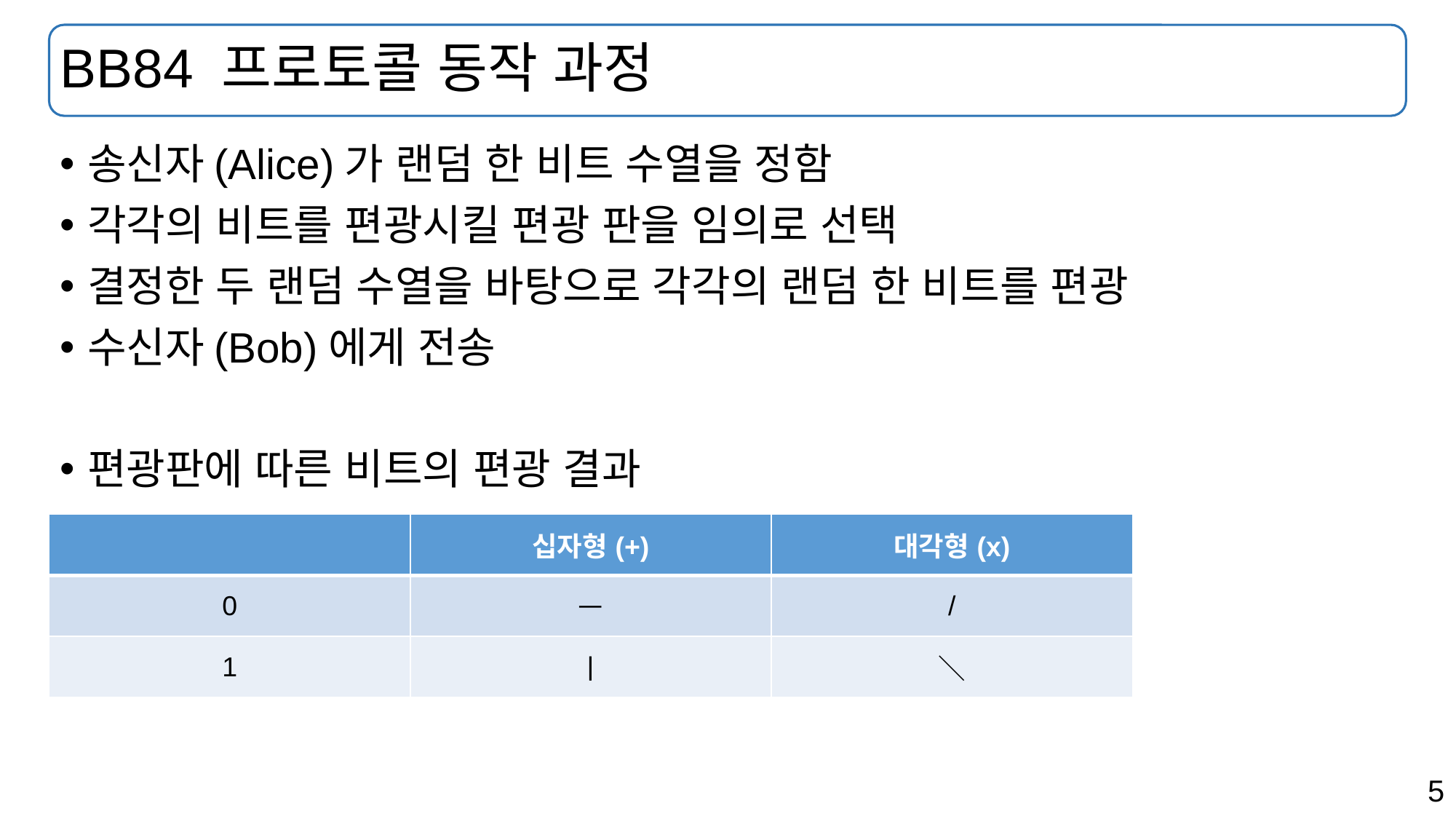

# BB84 프로토콜 동작 과정
송신자(Alice)가 랜덤 한 비트 수열을 정함
각각의 비트를 편광시킬 편광 판을 임의로 선택
결정한 두 랜덤 수열을 바탕으로 각각의 랜덤 한 비트를 편광
수신자(Bob)에게 전송

편광판에 따른 비트의 편광 결과

|  | 십자형(+) | 대각형(x) |
| --- | --- | --- |
| 0 | ㅡ | / |
| 1 | ㅣ | ＼ |